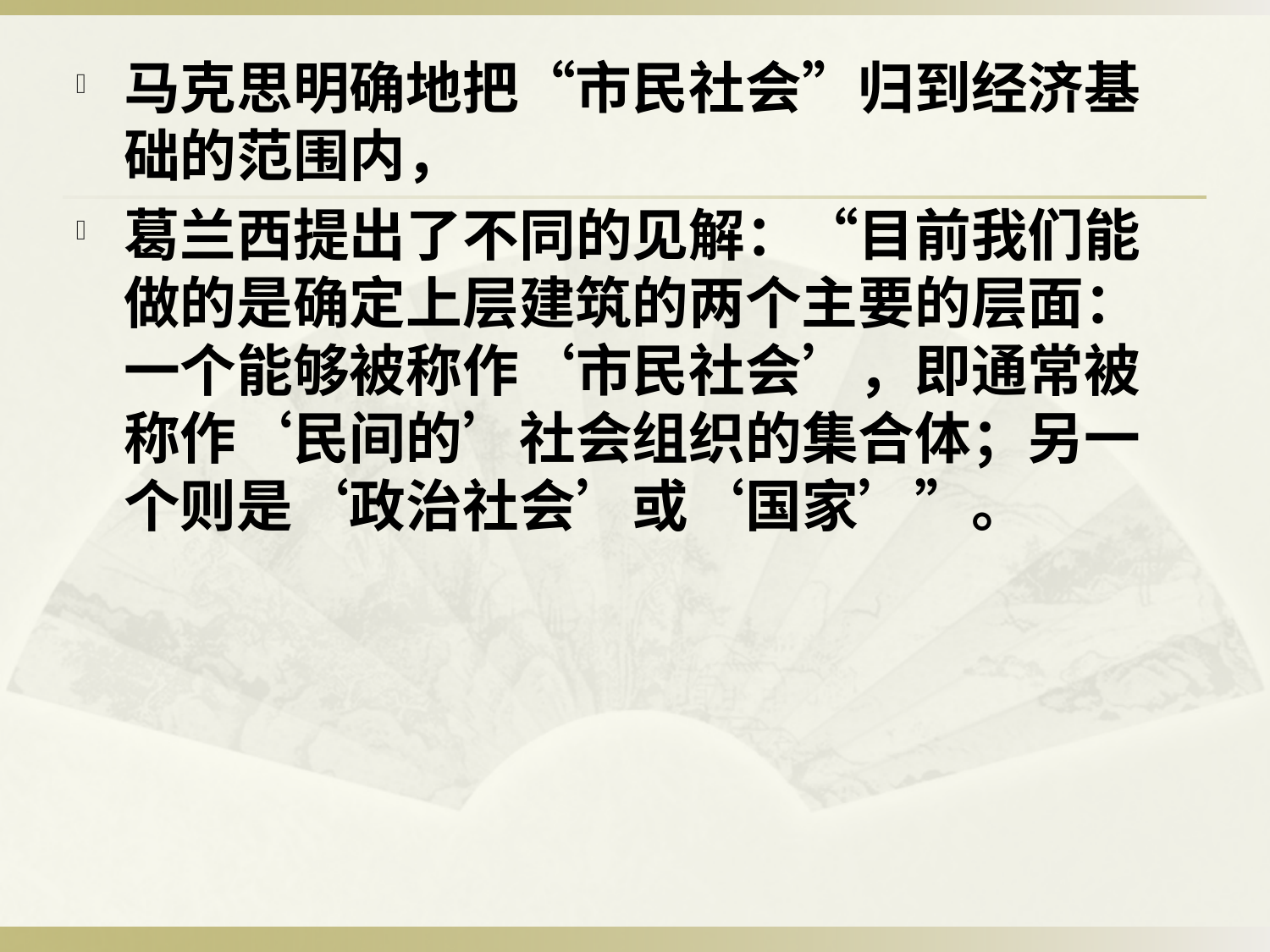

马克思明确地把“市民社会”归到经济基础的范围内，
葛兰西提出了不同的见解：“目前我们能做的是确定上层建筑的两个主要的层面：一个能够被称作‘市民社会’，即通常被称作‘民间的’社会组织的集合体；另一个则是‘政治社会’或‘国家’”。